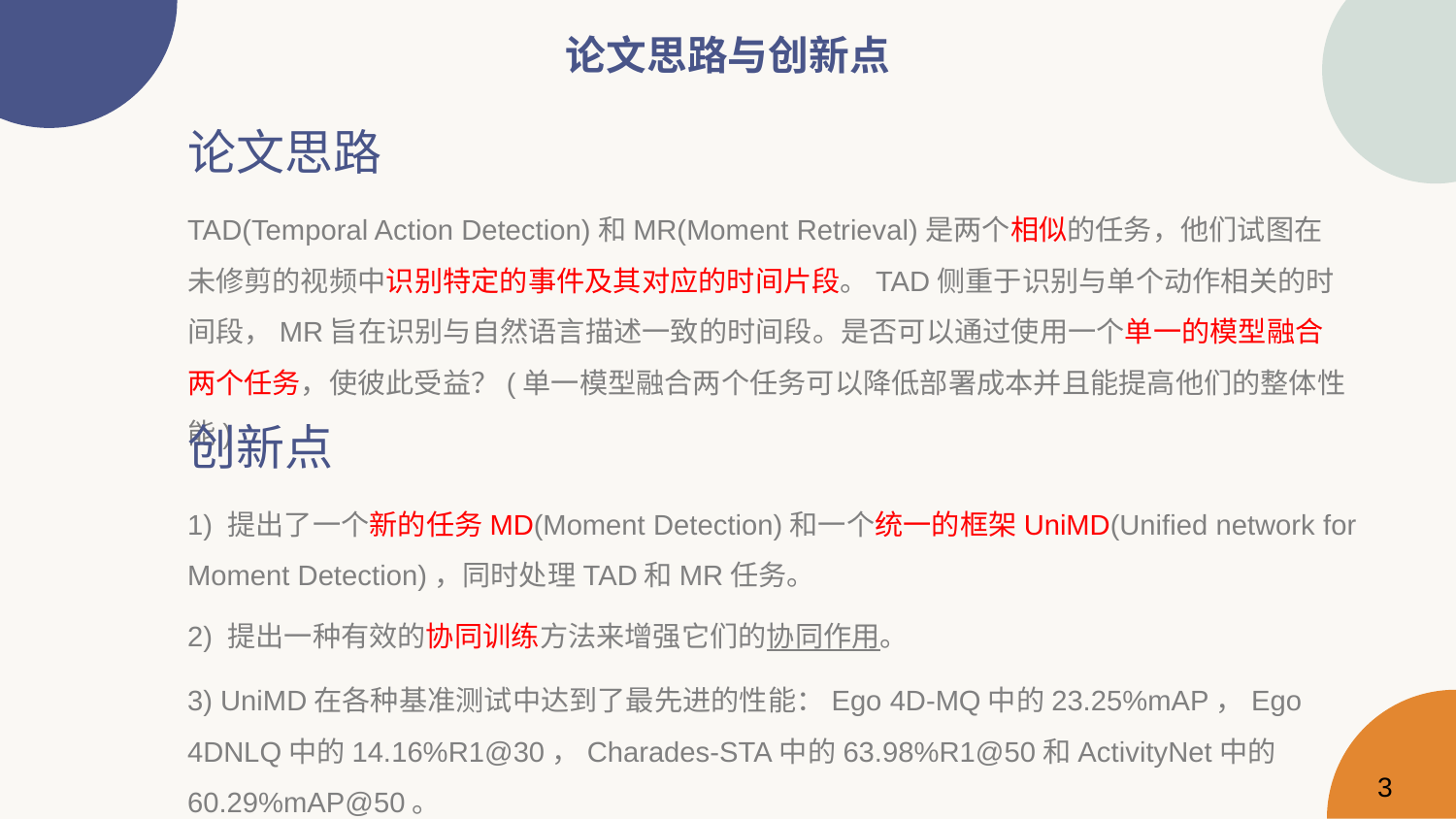

论文思路与创新点
论文思路
TAD(Temporal Action Detection)和MR(Moment Retrieval)是两个相似的任务，他们试图在未修剪的视频中识别特定的事件及其对应的时间片段。TAD侧重于识别与单个动作相关的时间段，MR旨在识别与自然语言描述一致的时间段。是否可以通过使用一个单一的模型融合两个任务，使彼此受益？(单一模型融合两个任务可以降低部署成本并且能提高他们的整体性能)
创新点
1) 提出了一个新的任务MD(Moment Detection)和一个统一的框架UniMD(Unified network for Moment Detection)，同时处理TAD和MR任务。
2) 提出一种有效的协同训练方法来增强它们的协同作用。
3) UniMD在各种基准测试中达到了最先进的性能：Ego 4D-MQ中的23.25%mAP，Ego 4DNLQ中的14.16%R1@30，Charades-STA中的63.98%R1@50和ActivityNet中的60.29%mAP@50。
3